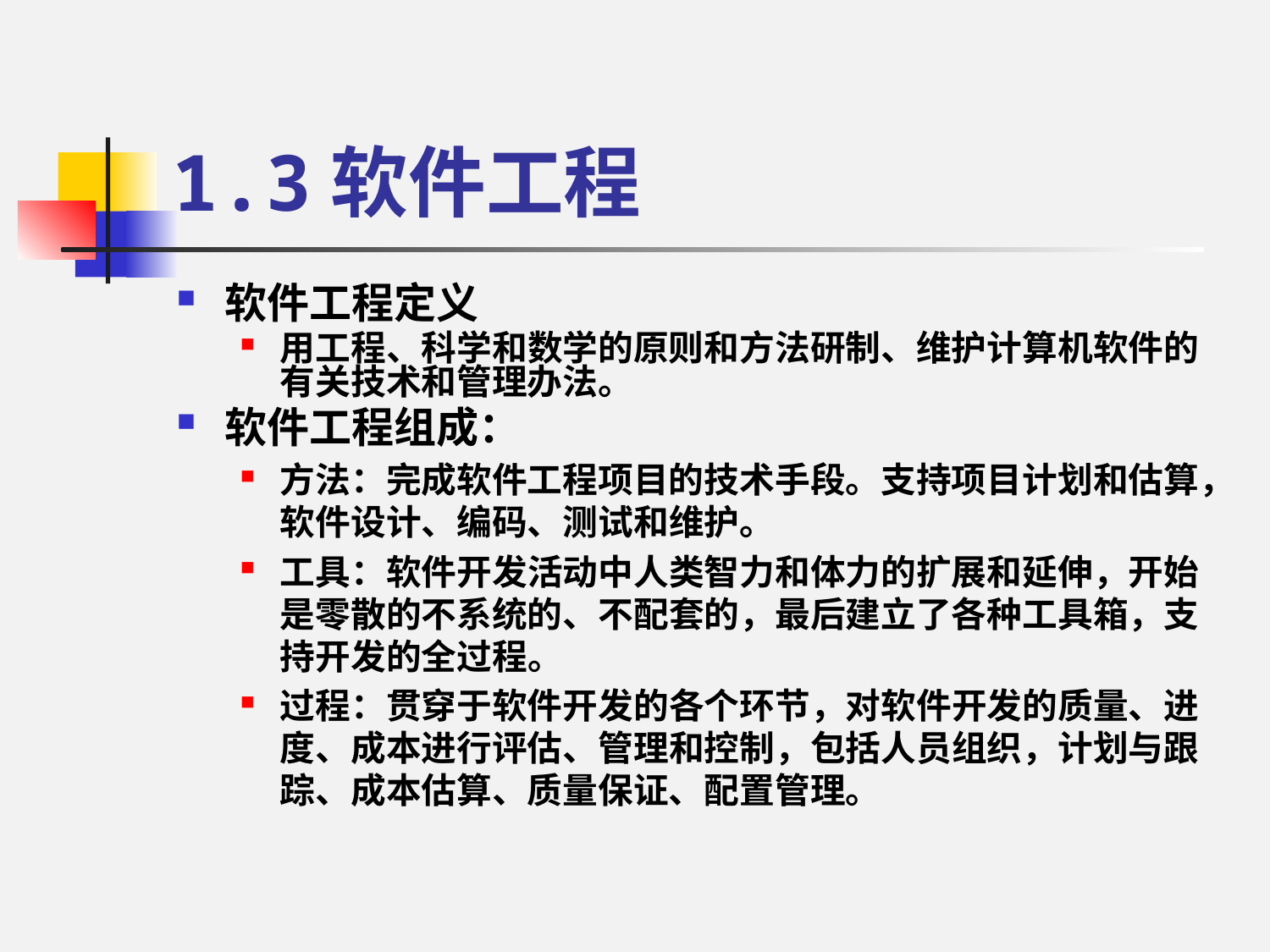

# 1.3软件工程
软件工程定义
用工程、科学和数学的原则和方法研制、维护计算机软件的有关技术和管理办法。
软件工程组成：
方法：完成软件工程项目的技术手段。支持项目计划和估算，软件设计、编码、测试和维护。
工具：软件开发活动中人类智力和体力的扩展和延伸，开始是零散的不系统的、不配套的，最后建立了各种工具箱，支持开发的全过程。
过程：贯穿于软件开发的各个环节，对软件开发的质量、进度、成本进行评估、管理和控制，包括人员组织，计划与跟踪、成本估算、质量保证、配置管理。
11